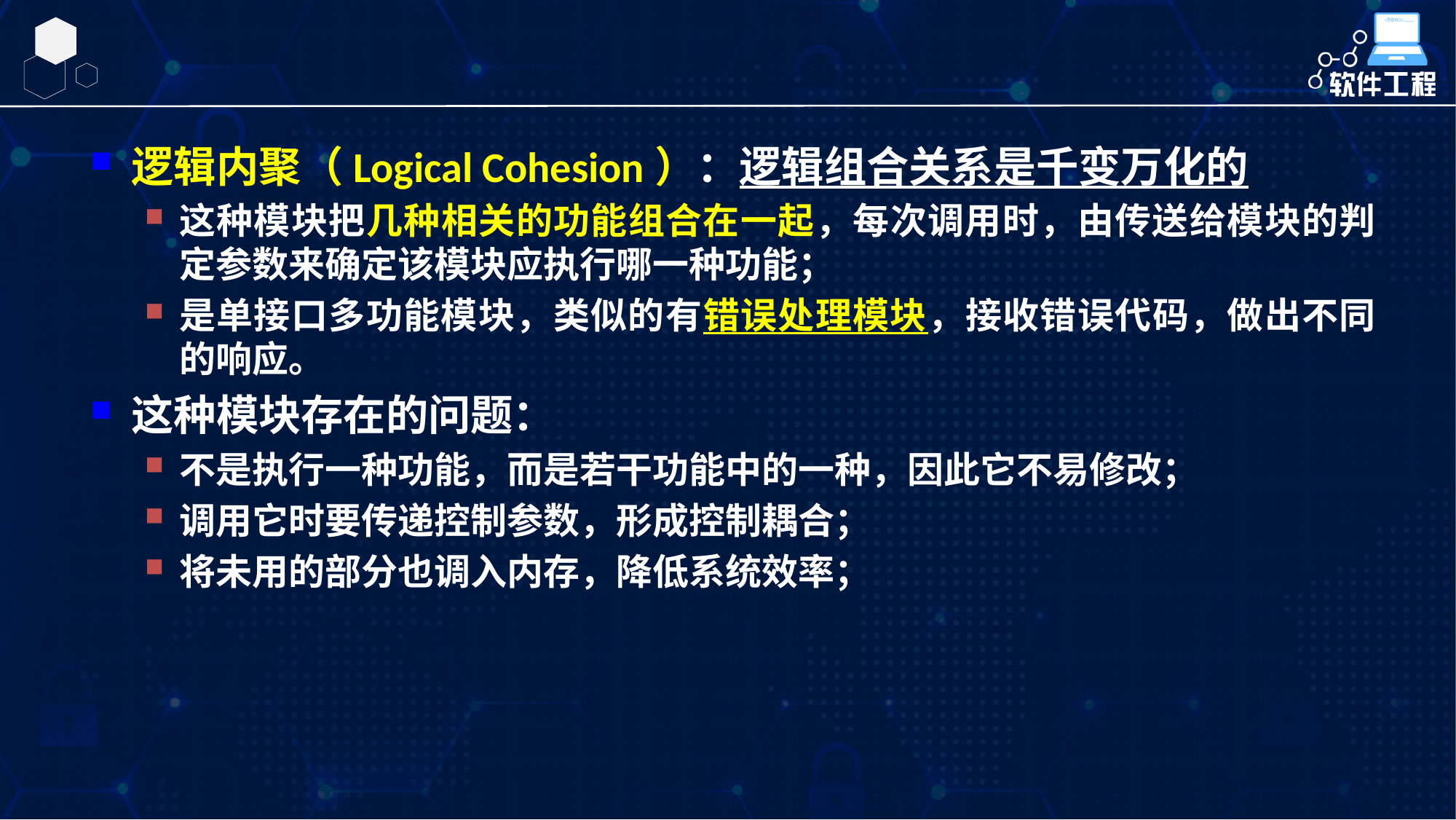

逻辑内聚（Logical Cohesion）：逻辑组合关系是千变万化的
这种模块把几种相关的功能组合在一起，每次调用时，由传送给模块的判定参数来确定该模块应执行哪一种功能；
是单接口多功能模块，类似的有错误处理模块，接收错误代码，做出不同的响应。
这种模块存在的问题：
不是执行一种功能，而是若干功能中的一种，因此它不易修改；
调用它时要传递控制参数，形成控制耦合；
将未用的部分也调入内存，降低系统效率；